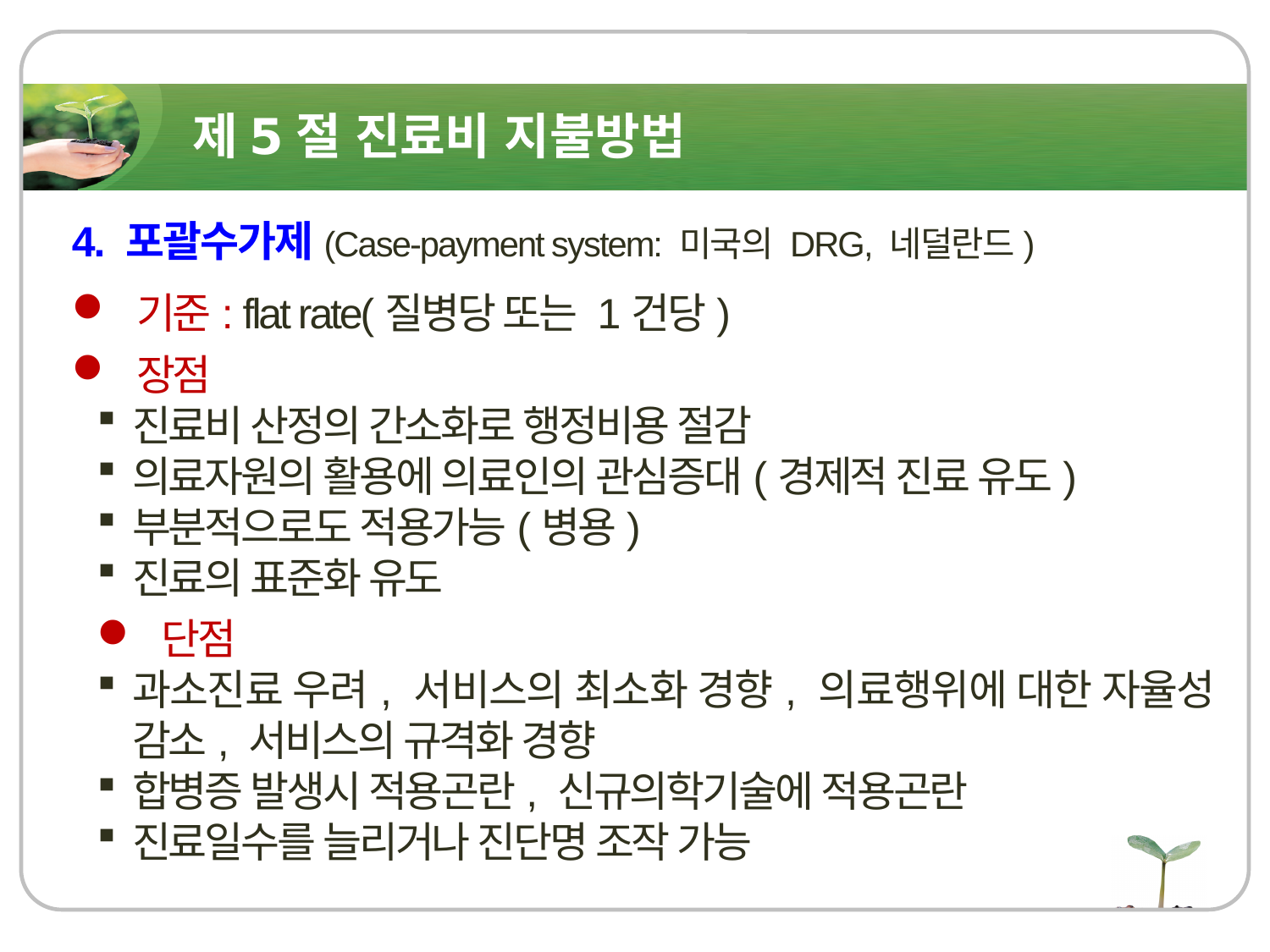

제5절 진료비 지불방법
4. 포괄수가제(Case-payment system: 미국의 DRG, 네덜란드)
 기준: flat rate(질병당 또는 1건당)
 장점
진료비 산정의 간소화로 행정비용 절감
의료자원의 활용에 의료인의 관심증대(경제적 진료 유도)
부분적으로도 적용가능(병용)
진료의 표준화 유도
 단점
과소진료 우려, 서비스의 최소화 경향, 의료행위에 대한 자율성 감소, 서비스의 규격화 경향
합병증 발생시 적용곤란, 신규의학기술에 적용곤란
진료일수를 늘리거나 진단명 조작 가능